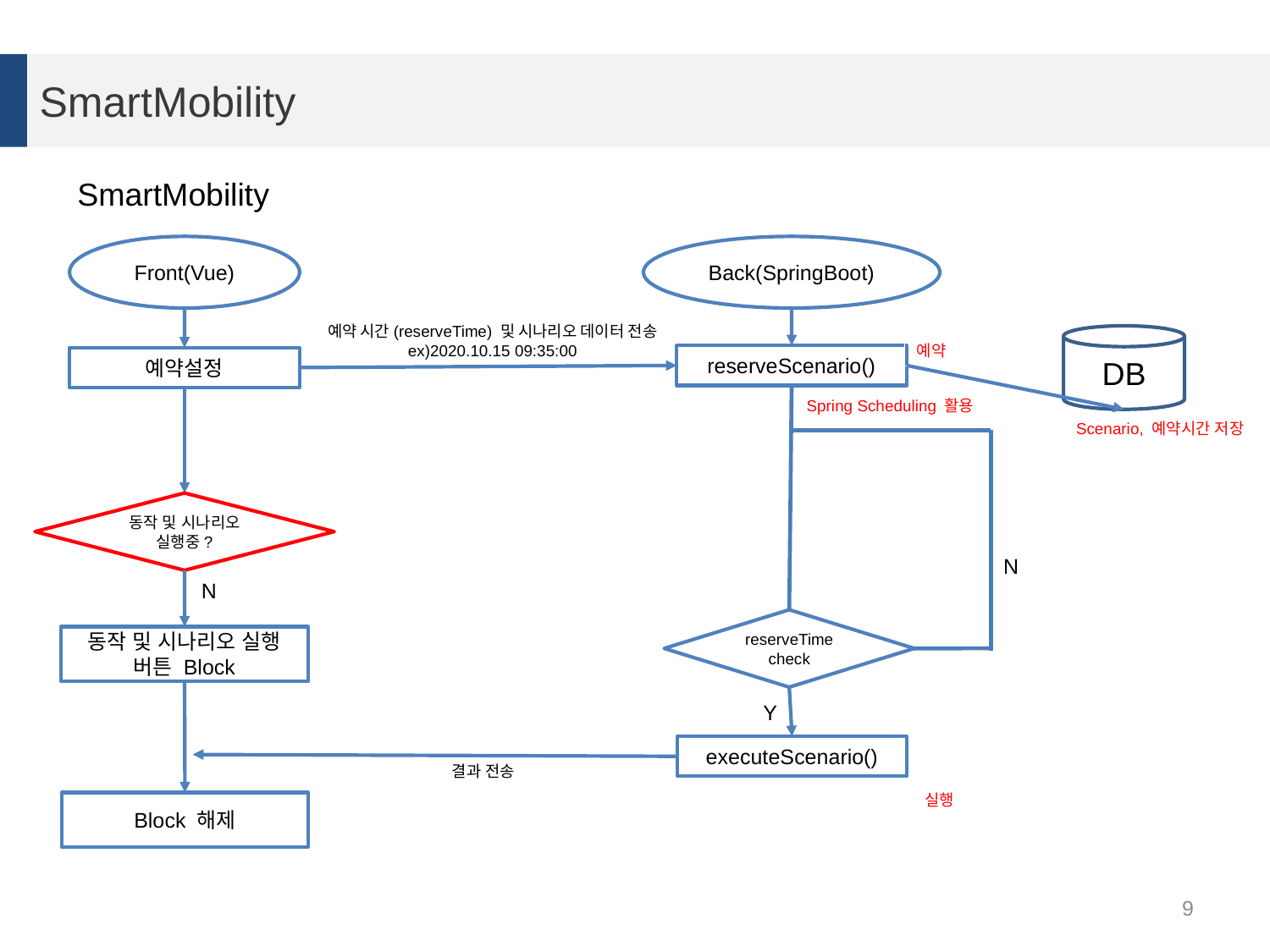

SmartMobility
SmartMobility
Front(Vue)
Back(SpringBoot)
예약 시간(reserveTime) 및 시나리오 데이터 전송
ex)2020.10.15 09:35:00
DB
예약
reserveScenario()
예약설정
Spring Scheduling 활용
Scenario, 예약시간 저장
동작 및 시나리오 실행중?
N
N
reserveTime
check
동작 및 시나리오 실행 버튼 Block
Y
executeScenario()
결과 전송
실행
Block 해제
9